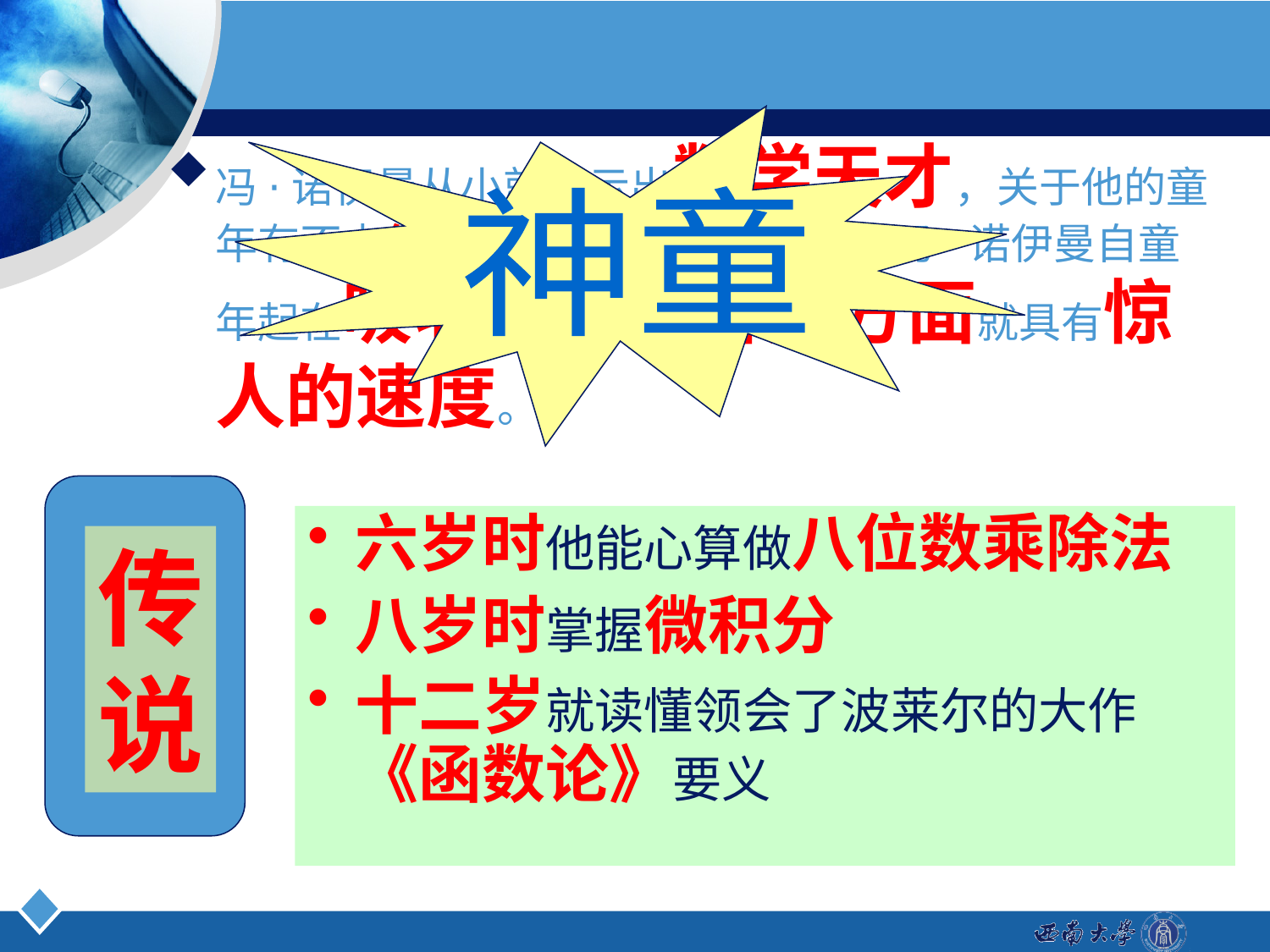

神童
冯·诺伊曼从小就显示出数学天才，关于他的童年有不少传说。大多数的传说都讲到冯·诺伊曼自童年起在吸收知识和解题方面就具有惊人的速度。

六岁时他能心算做八位数乘除法
八岁时掌握微积分
十二岁就读懂领会了波莱尔的大作《函数论》要义
传
说